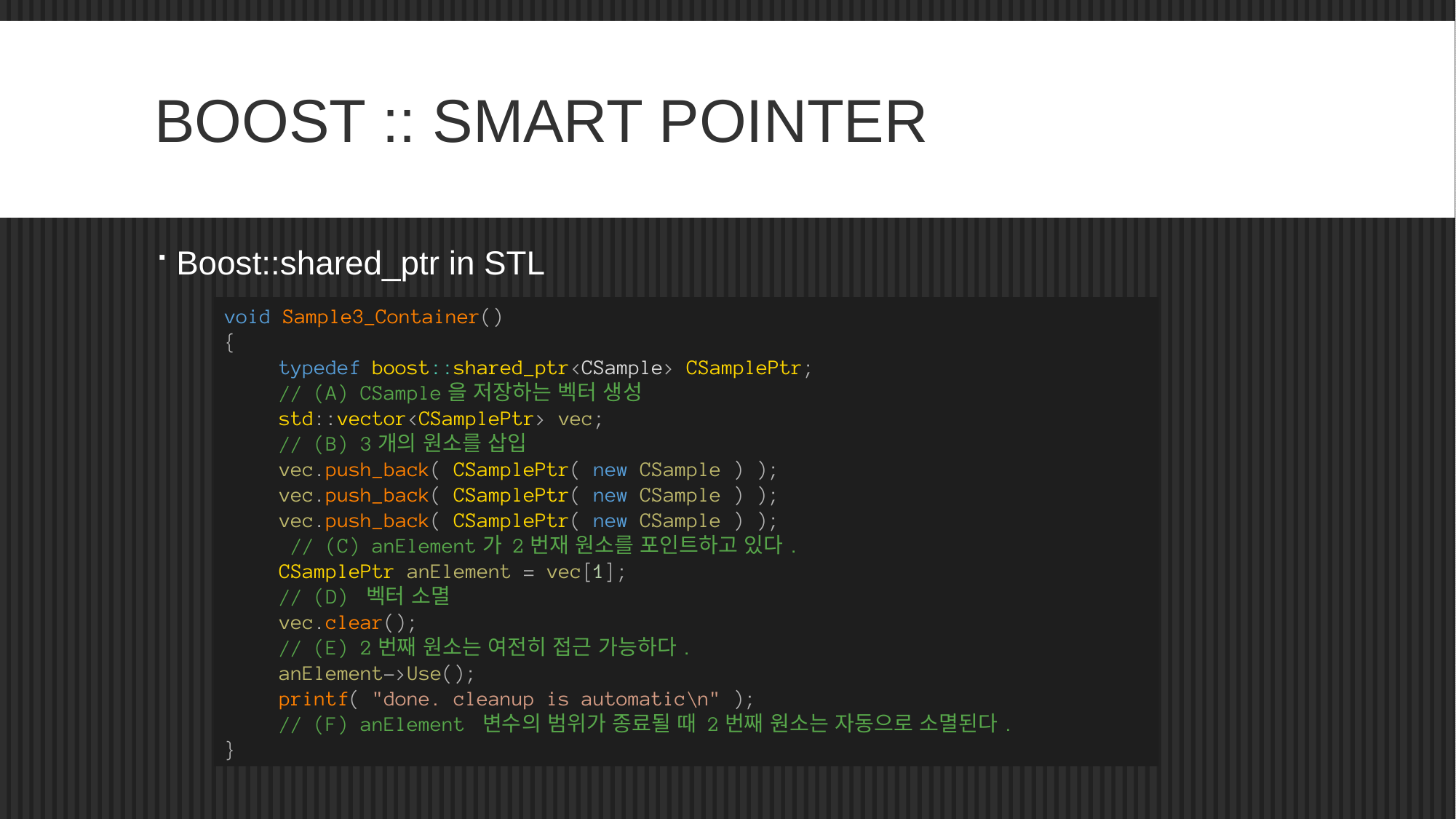

# BOOST :: SMART POINTER
Boost::shared_ptr in STL

void Sample3_Container()
{
typedef boost::shared_ptr<CSample> CSamplePtr;
// (A) CSample을 저장하는 벡터 생성
std::vector<CSamplePtr> vec;
// (B) 3개의 원소를 삽입
vec.push_back( CSamplePtr( new CSample ) );
vec.push_back( CSamplePtr( new CSample ) );
vec.push_back( CSamplePtr( new CSample ) );
 // (C) anElement가 2번재 원소를 포인트하고 있다.
CSamplePtr anElement = vec[1];
// (D) 벡터 소멸
vec.clear();
// (E) 2번째 원소는 여전히 접근 가능하다.
anElement->Use();
printf( "done. cleanup is automatic\n" );
// (F) anElement 변수의 범위가 종료될 때 2번째 원소는 자동으로 소멸된다.
}